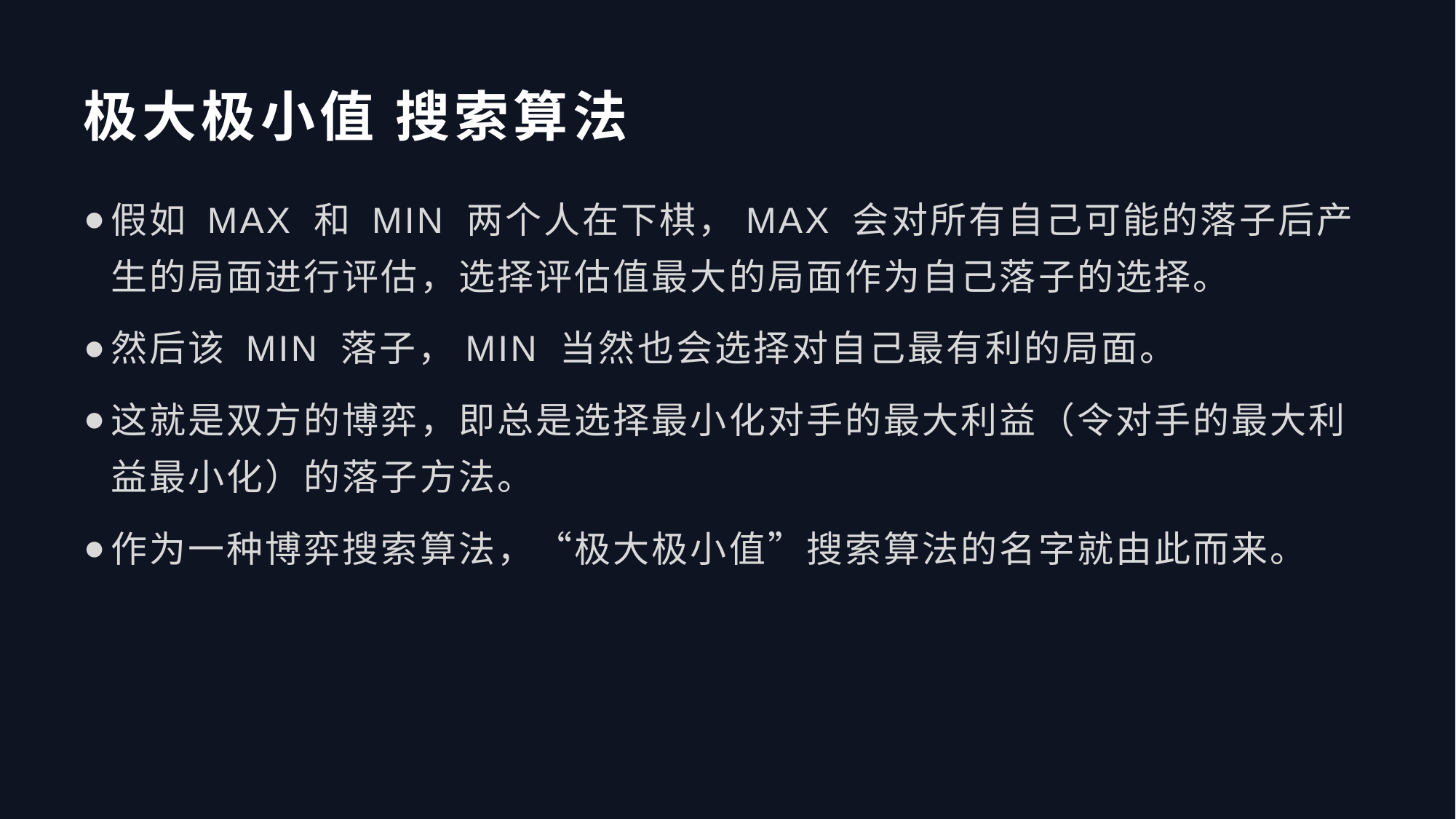

# 极大极小值 搜索算法
假如 MAX 和 MIN 两个人在下棋，MAX 会对所有自己可能的落子后产生的局面进行评估，选择评估值最大的局面作为自己落子的选择。
然后该 MIN 落子，MIN 当然也会选择对自己最有利的局面。
这就是双方的博弈，即总是选择最小化对手的最大利益（令对手的最大利益最小化）的落子方法。
作为一种博弈搜索算法，“极大极小值”搜索算法的名字就由此而来。